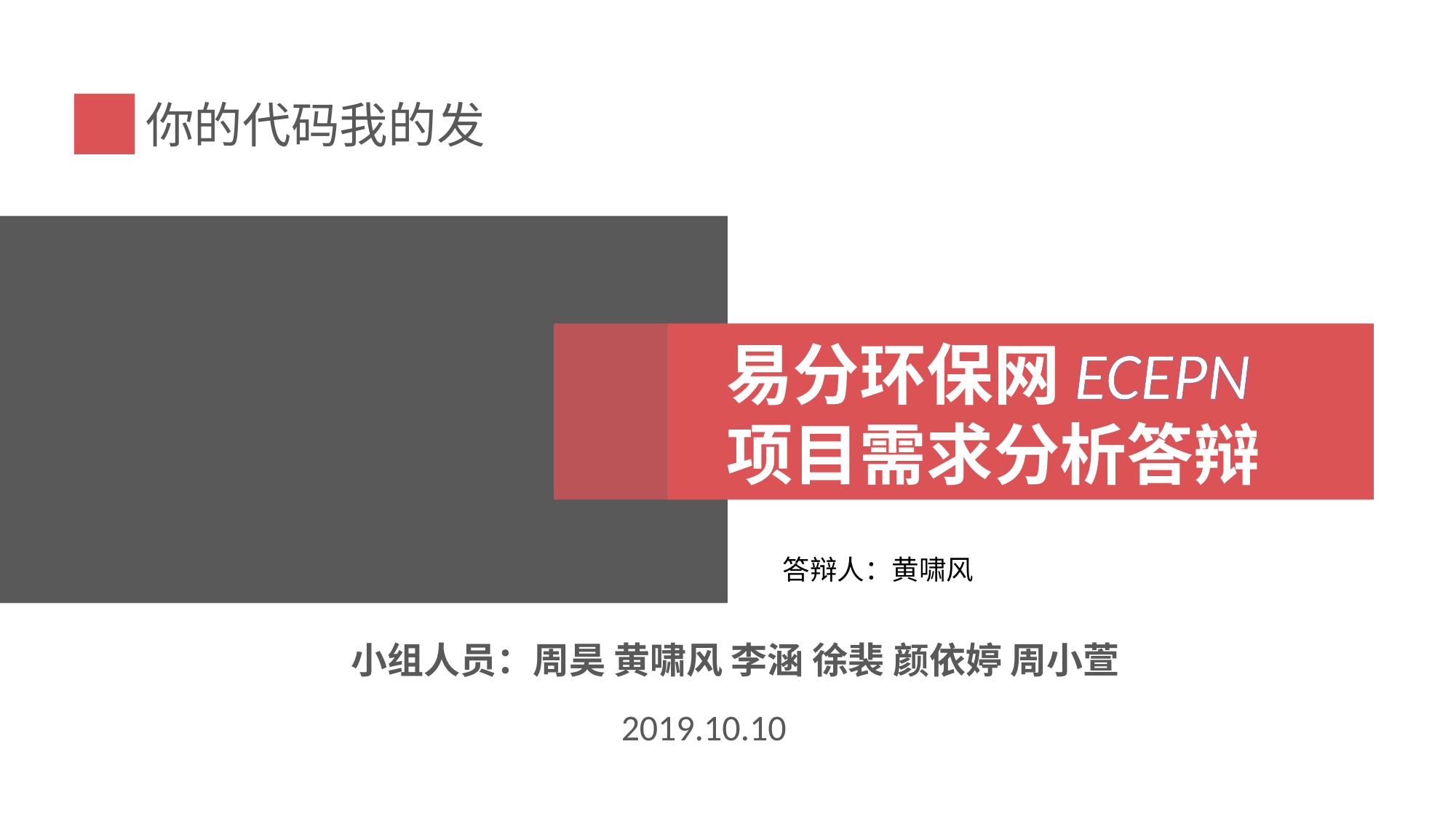

你的代码我的发

易分环保网
项目需求分析答辩
ECEPN
答辩人：黄啸风
小组人员：周昊 黄啸风 李涵 徐裴 颜依婷 周小萱
2019.10.10